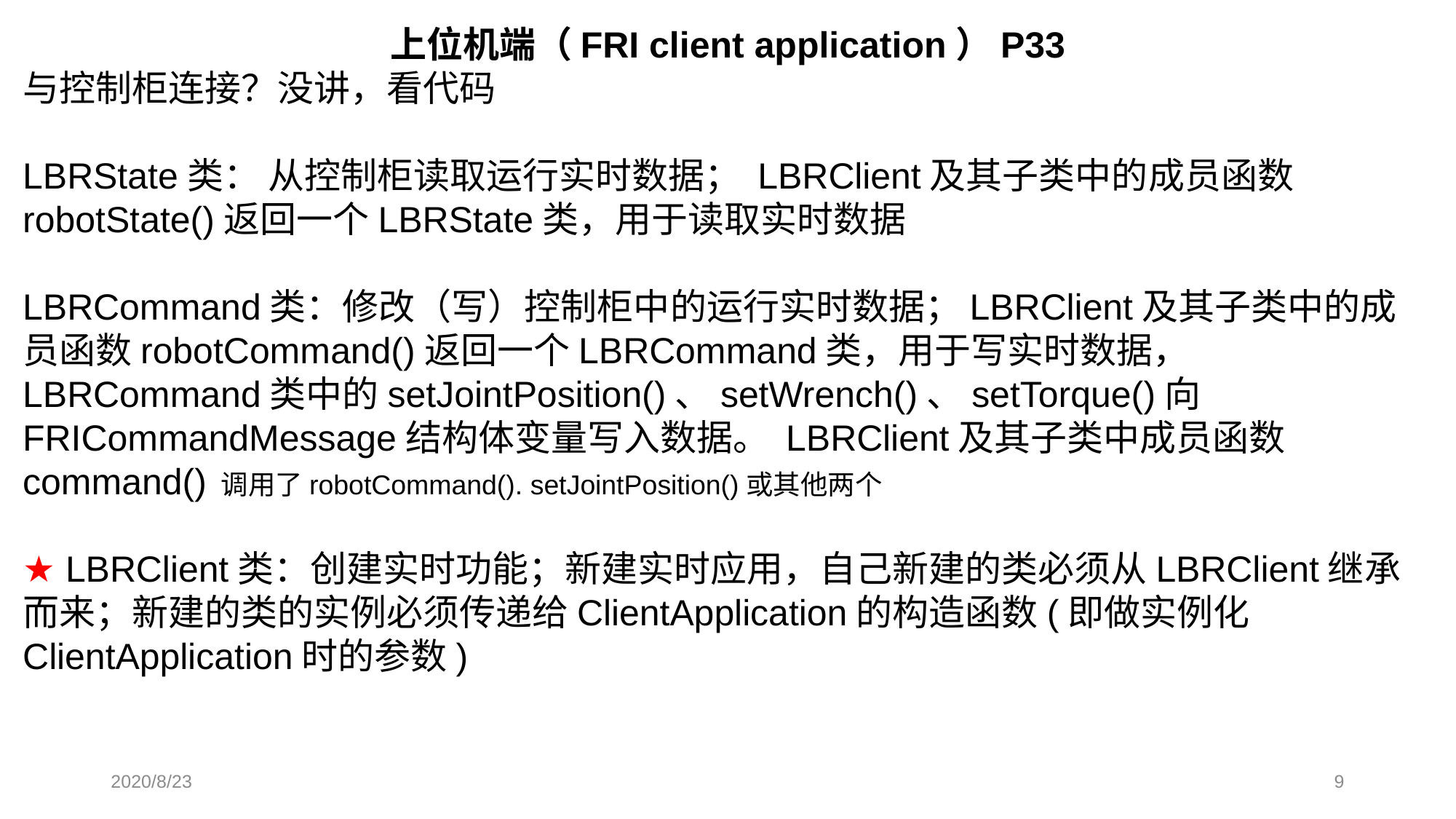

上位机端（FRI client application）P33
与控制柜连接？没讲，看代码

LBRState类： 从控制柜读取运行实时数据； LBRClient及其子类中的成员函数robotState()返回一个LBRState类，用于读取实时数据

LBRCommand类：修改（写）控制柜中的运行实时数据；LBRClient及其子类中的成员函数robotCommand()返回一个LBRCommand类，用于写实时数据， LBRCommand类中的setJointPosition()、setWrench()、setTorque()向FRICommandMessage结构体变量写入数据。 LBRClient及其子类中成员函数command() 调用了robotCommand(). setJointPosition()或其他两个

★ LBRClient类：创建实时功能；新建实时应用，自己新建的类必须从LBRClient继承而来；新建的类的实例必须传递给ClientApplication的构造函数(即做实例化ClientApplication时的参数)

2020/8/23
9